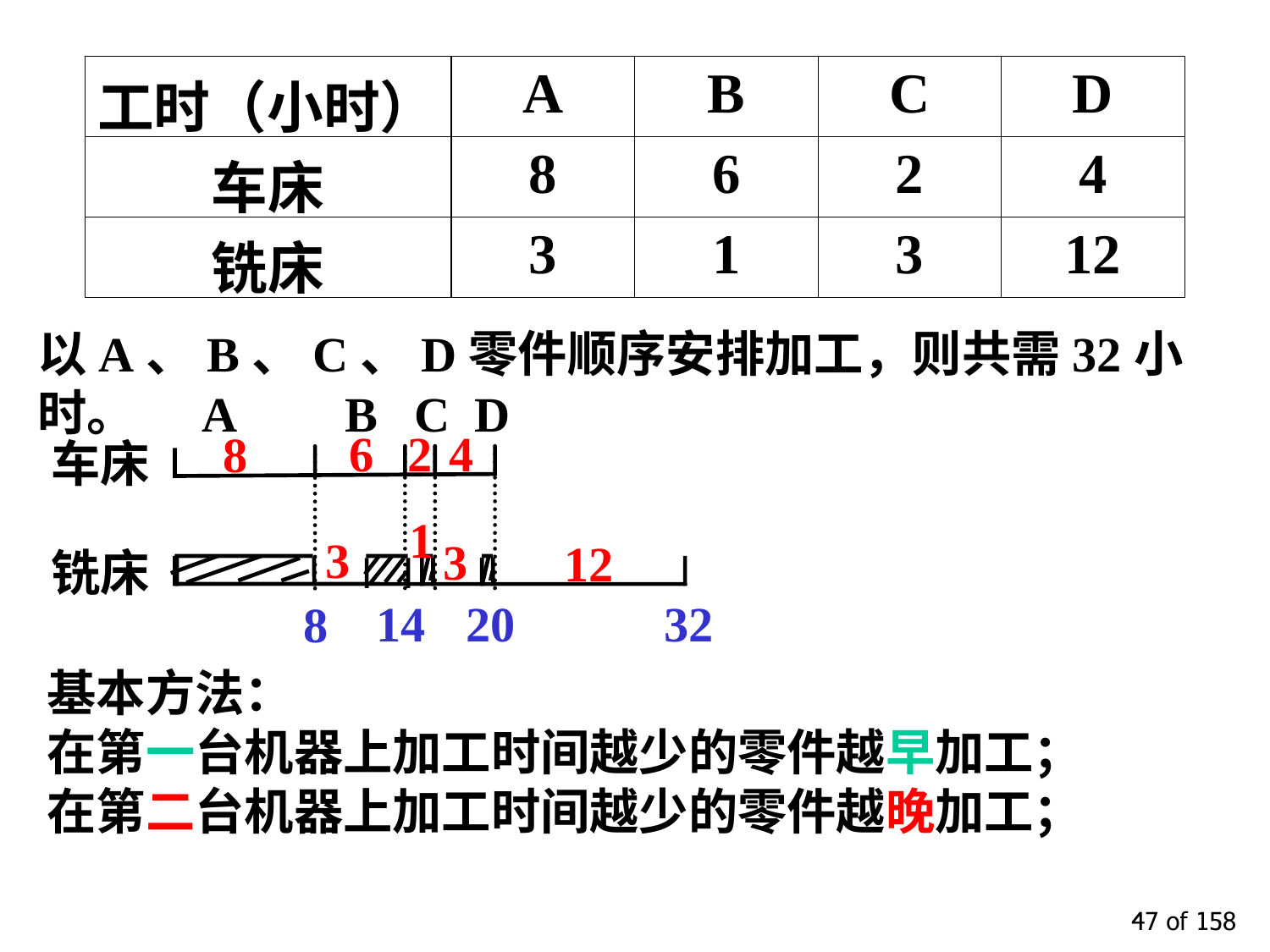

| 工时（小时） | A | B | C | D |
| --- | --- | --- | --- | --- |
| 车床 | 8 | 6 | 2 | 4 |
| 铣床 | 3 | 1 | 3 | 12 |
以A、B、C、D零件顺序安排加工，则共需32小时。
A         B   C  D
6
4
2
8
车床

1
3
3
12
铣床

14
32
20
8
基本方法：
在第一台机器上加工时间越少的零件越早加工；
在第二台机器上加工时间越少的零件越晚加工；

47 of 158